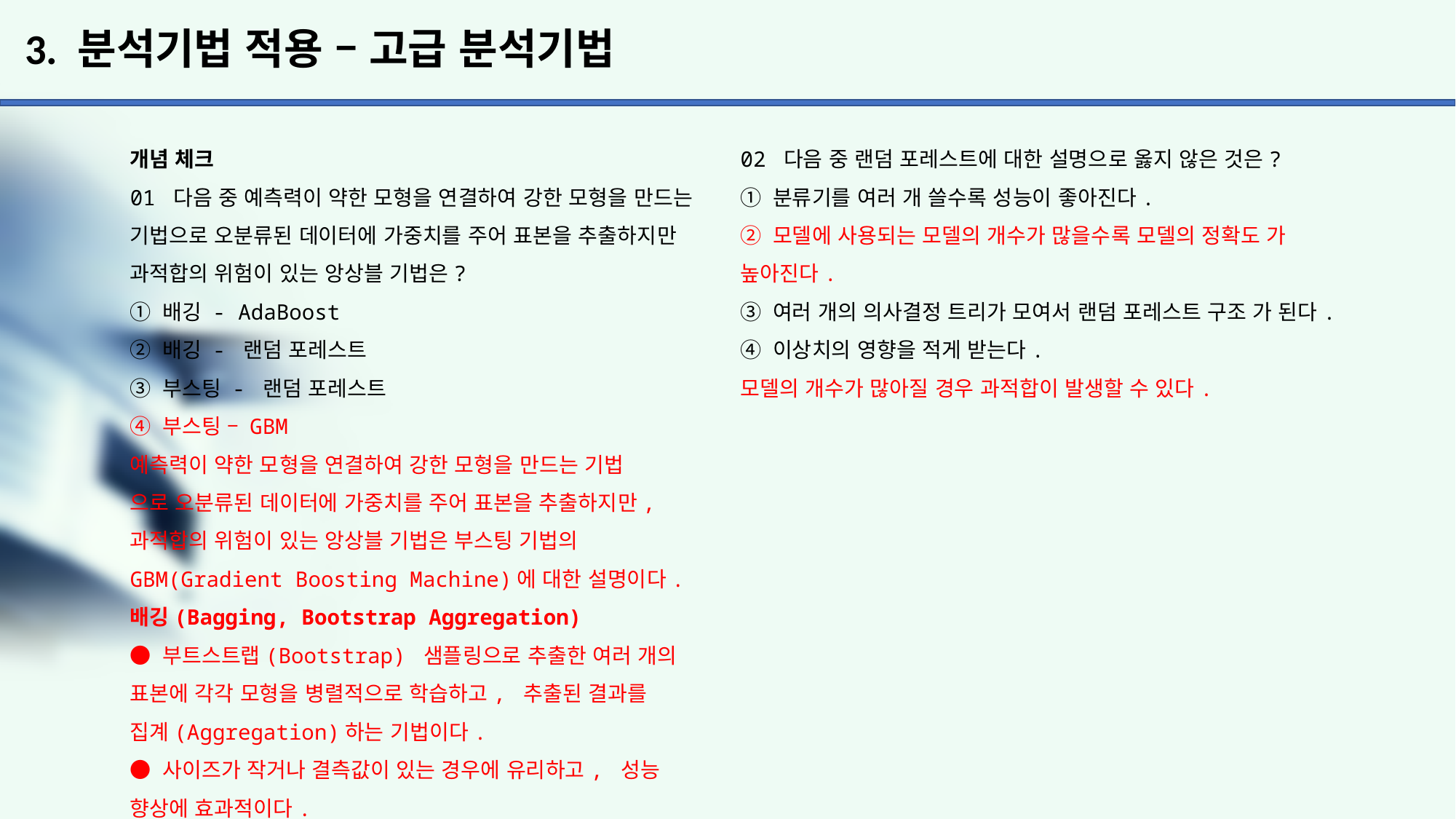

# 3. 분석기법 적용 – 고급 분석기법
개념 체크
01 다음 중 예측력이 약한 모형을 연결하여 강한 모형을 만드는 기법으로 오분류된 데이터에 가중치를 주어 표본을 추출하지만 과적합의 위험이 있는 앙상블 기법은?
① 배깅 - AdaBoost
② 배깅 - 랜덤 포레스트
③ 부스팅 - 랜덤 포레스트
④ 부스팅 – GBM
예측력이 약한 모형을 연결하여 강한 모형을 만드는 기법
으로 오분류된 데이터에 가중치를 주어 표본을 추출하지만,
과적합의 위험이 있는 앙상블 기법은 부스팅 기법의
GBM(Gradient Boosting Machine)에 대한 설명이다.
배깅(Bagging, Bootstrap Aggregation)
● 부트스트랩(Bootstrap) 샘플링으로 추출한 여러 개의 표본에 각각 모형을 병렬적으로 학습하고, 추출된 결과를
집계(Aggregation)하는 기법이다.
● 사이즈가 작거나 결측값이 있는 경우에 유리하고, 성능
향상에 효과적이다.
랜덤 포레스트(Random Forest)
● 의사결정나무 기반 앙상블 알고리즘으로 모든 속성(feature)들에서 임의로 일부를 선택하고, 그 중 정보
획득량이 가장 높은 것을 기준으로 데이터를 분할한다.
● 분류기를 여러 개 사용할수록 성능이 좋아지고, 예측편향을 줄이고, 과대적합을 피할 수 있으며, 이상치 영향을 적게 받는다.
부스팅(Boosting)
● 예측력이 약한 모형들을 결합하여 예측력이 강한 모형을 만드는 알고리즘으로 분류가 잘못된 데이터에 가중치를 적용하여 표본을 추출하는 기법이다.
● 대용량 데이터 분석에 유리하고, 높은 계산 복잡도를 가진다.
● 알고리즘 : AdaBoost, GBM, XGBoost
AdaBoost : 초기 모형을 약한 모형으로 설정하고, 매 과정
마다 가중치를 적용하여 이전 모형의 약점을 보완하는 새로운 모형을 적합(fitting)하여 최종 모델로 생성한다.
GBM : AdaBoost와 유사하나 가중치 업데이트 사에 경사하강법을 사용하는 알고리즘으로 과적합의 위험이 있다.
XGBoost : GBM의 단점인 과적합을 방지하기 위해 파라미터 가 추가되어 병렬 학습이 가능한 알고리즘으로 회귀, 분류 문제에서 모두 사용 가능하다.
02 다음 중 랜덤 포레스트에 대한 설명으로 옳지 않은 것은?
① 분류기를 여러 개 쓸수록 성능이 좋아진다.
② 모델에 사용되는 모델의 개수가 많을수록 모델의 정확도 가 높아진다.
③ 여러 개의 의사결정 트리가 모여서 랜덤 포레스트 구조 가 된다.
④ 이상치의 영향을 적게 받는다.
모델의 개수가 많아질 경우 과적합이 발생할 수 있다.